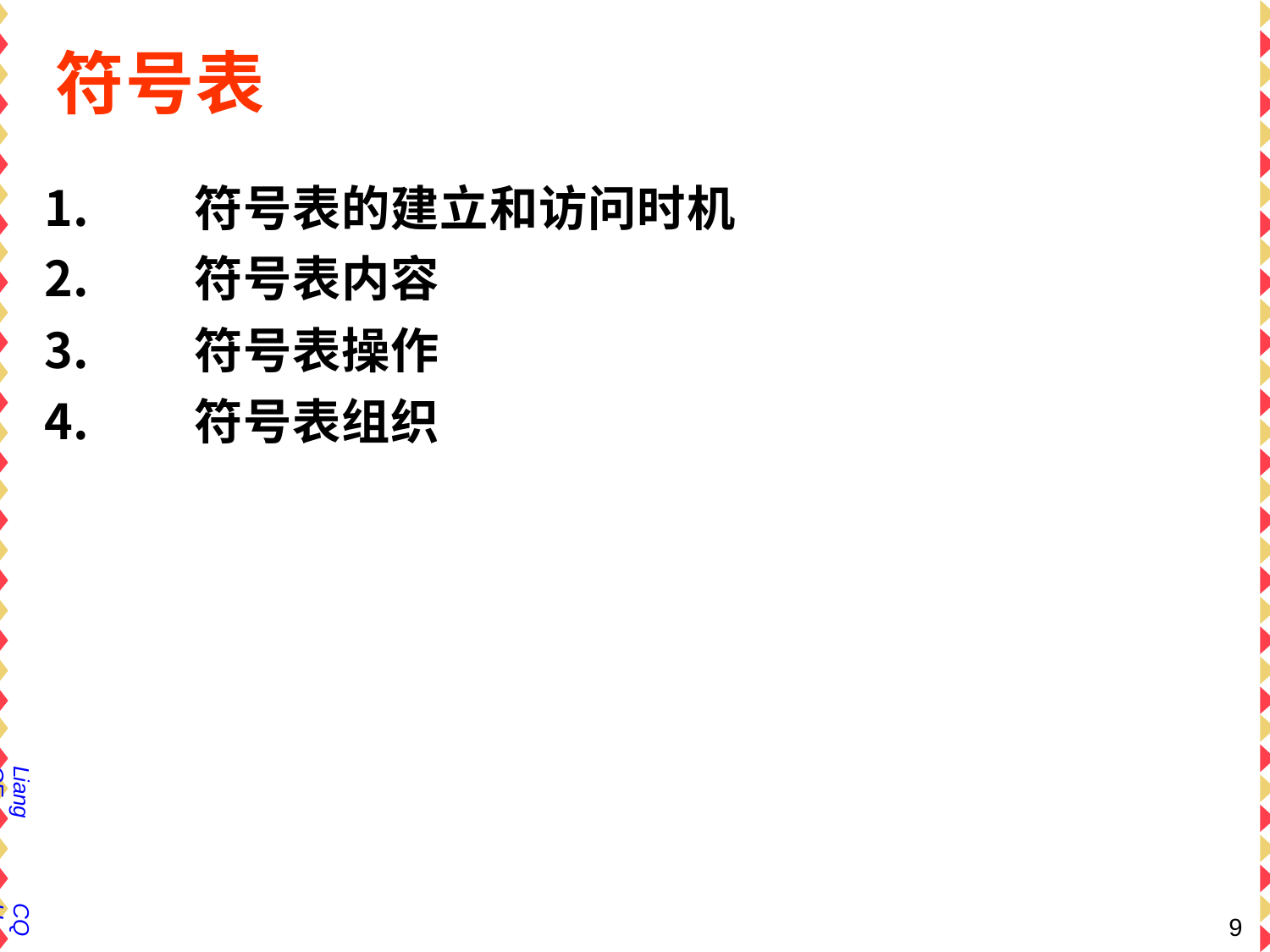

# 符号表
符号表的建立和访问时机
符号表内容
符号表操作
符号表组织
Liang GE
CQU
9